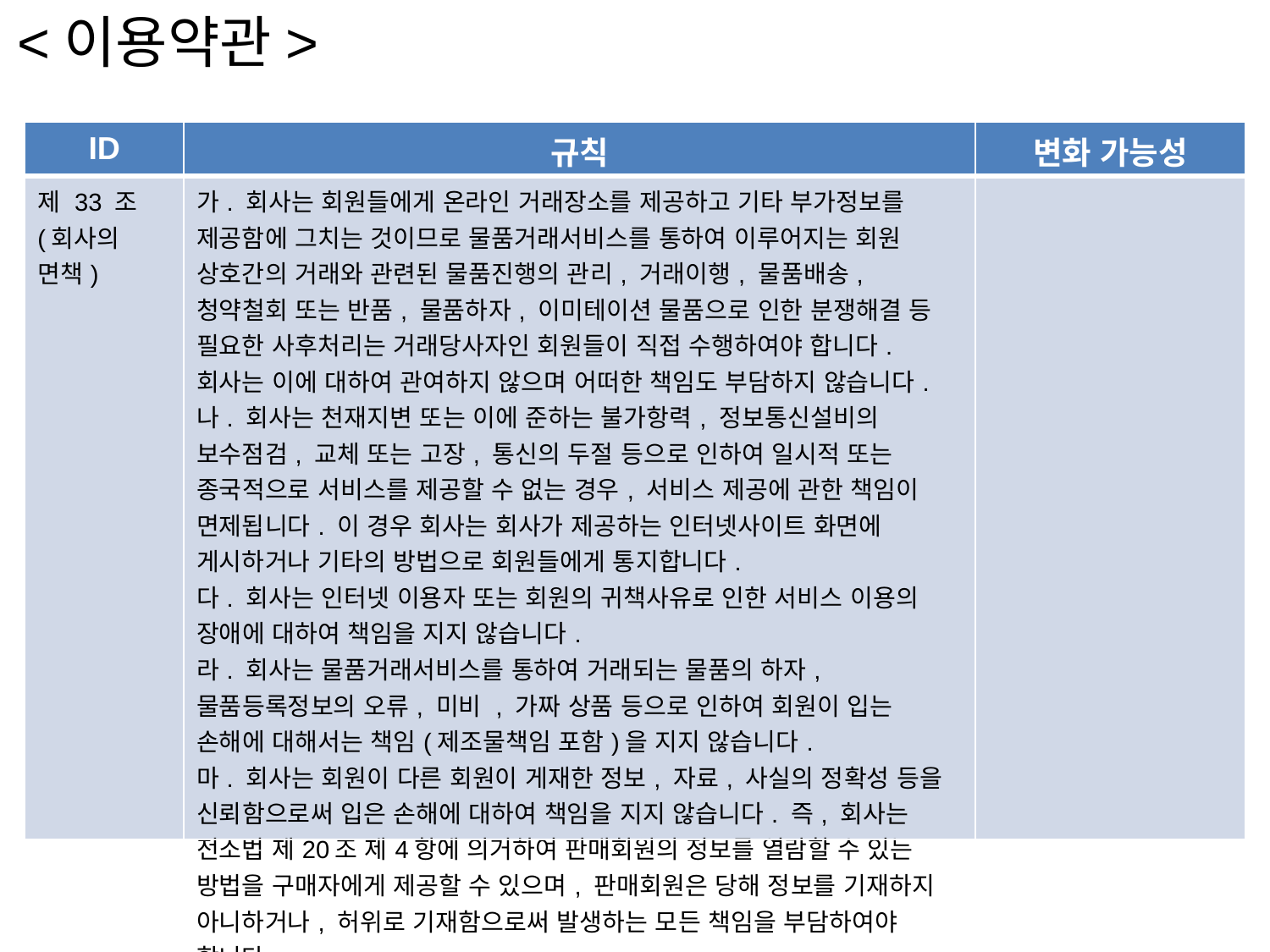

<이용약관>
| ID | 규칙 | 변화 가능성 |
| --- | --- | --- |
| 제 33 조 (회사의 면책) | 가. 회사는 회원들에게 온라인 거래장소를 제공하고 기타 부가정보를 제공함에 그치는 것이므로 물품거래서비스를 통하여 이루어지는 회원 상호간의 거래와 관련된 물품진행의 관리, 거래이행, 물품배송, 청약철회 또는 반품, 물품하자, 이미테이션 물품으로 인한 분쟁해결 등 필요한 사후처리는 거래당사자인 회원들이 직접 수행하여야 합니다. 회사는 이에 대하여 관여하지 않으며 어떠한 책임도 부담하지 않습니다. 나. 회사는 천재지변 또는 이에 준하는 불가항력, 정보통신설비의 보수점검, 교체 또는 고장, 통신의 두절 등으로 인하여 일시적 또는 종국적으로 서비스를 제공할 수 없는 경우, 서비스 제공에 관한 책임이 면제됩니다. 이 경우 회사는 회사가 제공하는 인터넷사이트 화면에 게시하거나 기타의 방법으로 회원들에게 통지합니다. 다. 회사는 인터넷 이용자 또는 회원의 귀책사유로 인한 서비스 이용의 장애에 대하여 책임을 지지 않습니다. 라. 회사는 물품거래서비스를 통하여 거래되는 물품의 하자, 물품등록정보의 오류, 미비 , 가짜 상품 등으로 인하여 회원이 입는 손해에 대해서는 책임(제조물책임 포함)을 지지 않습니다. 마. 회사는 회원이 다른 회원이 게재한 정보, 자료, 사실의 정확성 등을 신뢰함으로써 입은 손해에 대하여 책임을 지지 않습니다. 즉, 회사는 전소법 제20조 제4항에 의거하여 판매회원의 정보를 열람할 수 있는 방법을 구매자에게 제공할 수 있으며, 판매회원은 당해 정보를 기재하지 아니하거나, 허위로 기재함으로써 발생하는 모든 책임을 부담하여야 합니다. |  |